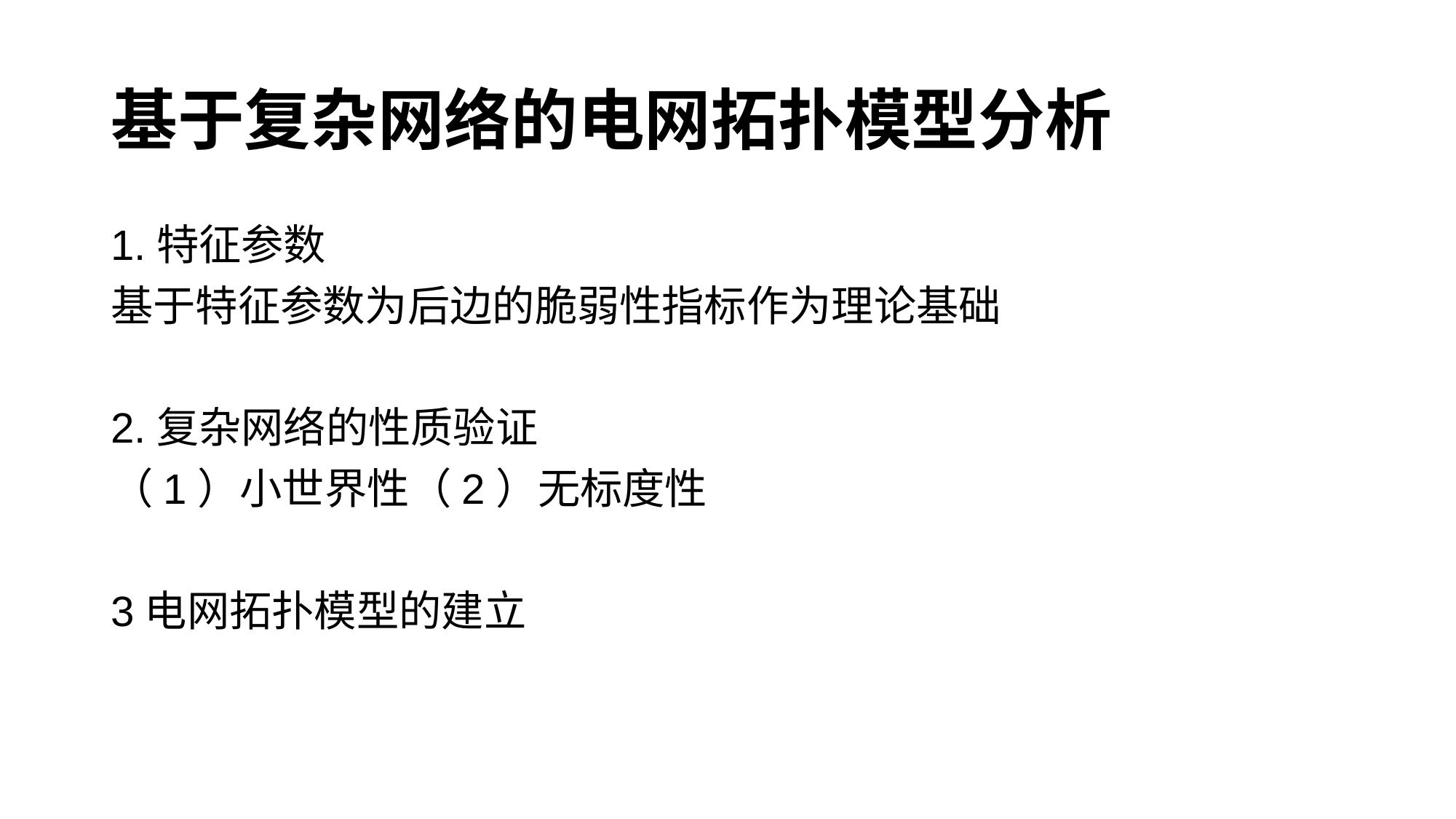

# 基于复杂网络的电网拓扑模型分析
1.特征参数
基于特征参数为后边的脆弱性指标作为理论基础

2.复杂网络的性质验证
（1）小世界性（2）无标度性

3电网拓扑模型的建立